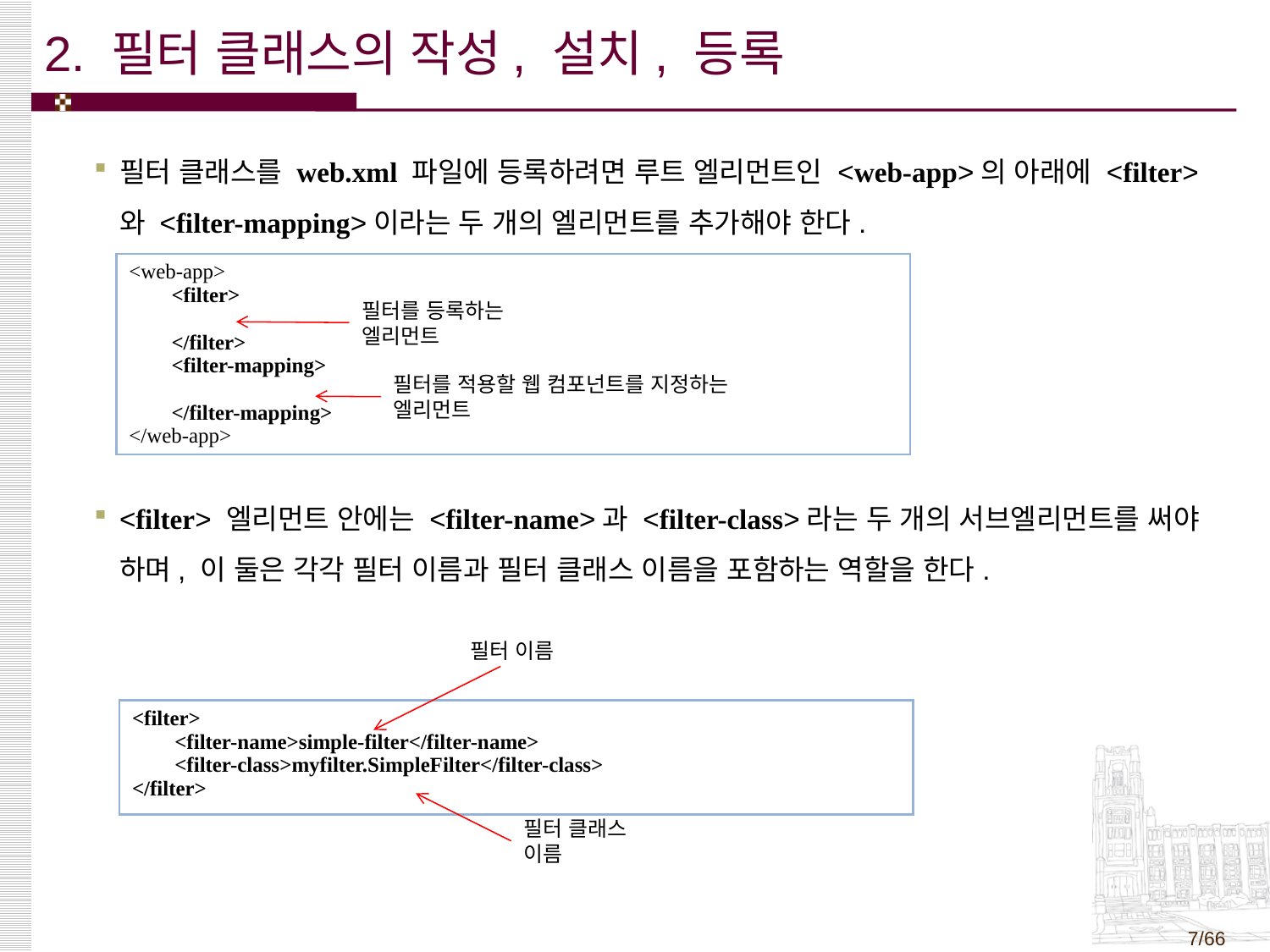

# 2. 필터 클래스의 작성, 설치, 등록
필터 클래스를 web.xml 파일에 등록하려면 루트 엘리먼트인 <web-app>의 아래에 <filter>와 <filter-mapping>이라는 두 개의 엘리먼트를 추가해야 한다.

<filter> 엘리먼트 안에는 <filter-name>과 <filter-class>라는 두 개의 서브엘리먼트를 써야 하며, 이 둘은 각각 필터 이름과 필터 클래스 이름을 포함하는 역할을 한다.

| <web-app> <filter> </filter> <filter-mapping> </filter-mapping> </web-app> |
| --- |
필터를 등록하는 엘리먼트
필터를 적용할 웹 컴포넌트를 지정하는 엘리먼트
필터 이름
| <filter> <filter-name>simple-filter</filter-name> <filter-class>myfilter.SimpleFilter</filter-class> </filter> |
| --- |
필터 클래스 이름